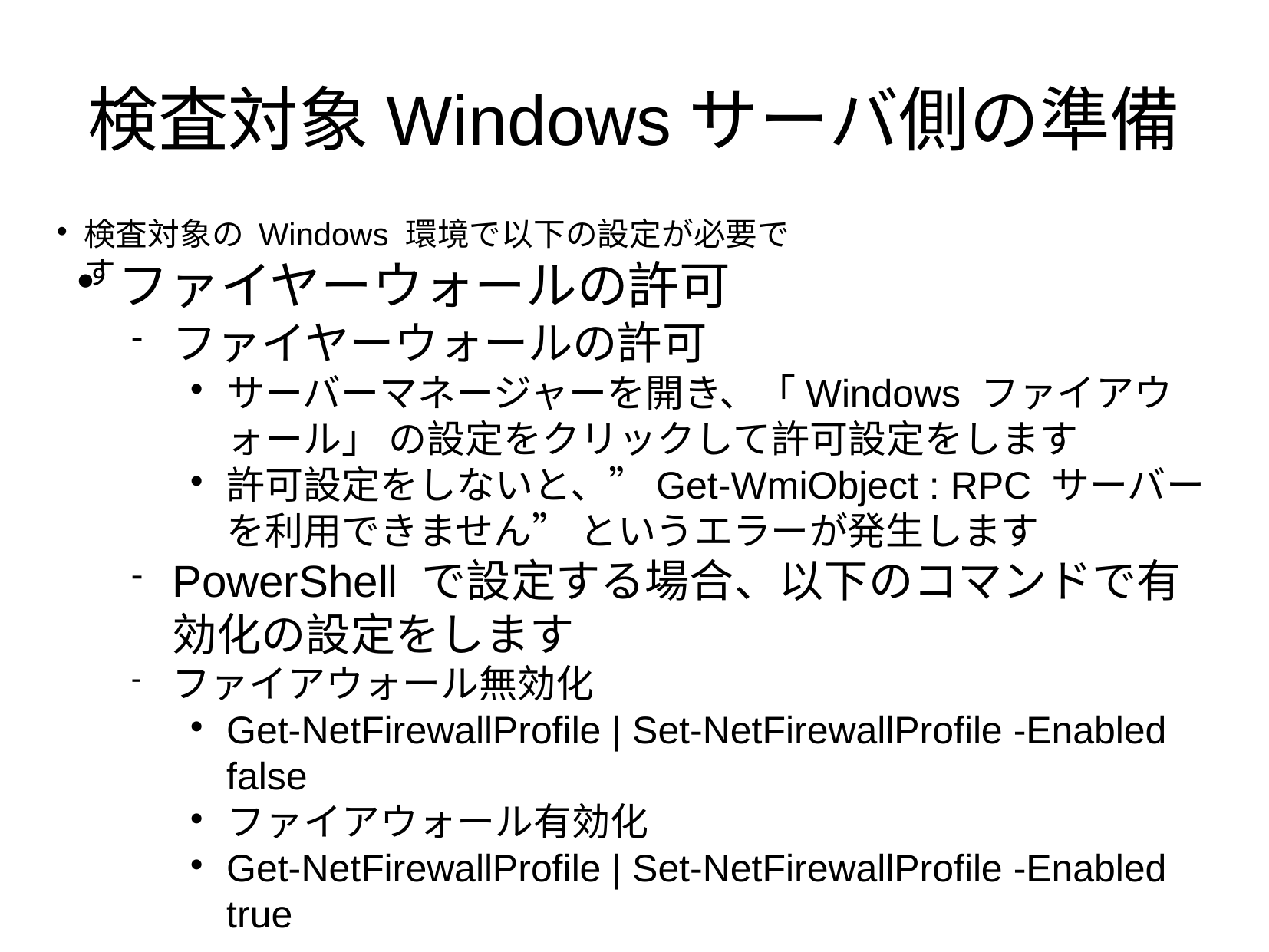

検査対象Windowsサーバ側の準備
検査対象の Windows 環境で以下の設定が必要です

ファイヤーウォールの許可
ファイヤーウォールの許可
サーバーマネージャーを開き、「Windows ファイアウォール」 の設定をクリックして許可設定をします
許可設定をしないと、”Get-WmiObject : RPC サーバーを利用できません” というエラーが発生します
PowerShell で設定する場合、以下のコマンドで有効化の設定をします
ファイアウォール無効化
Get-NetFirewallProfile | Set-NetFirewallProfile -Enabled false
ファイアウォール有効化
Get-NetFirewallProfile | Set-NetFirewallProfile -Enabled true